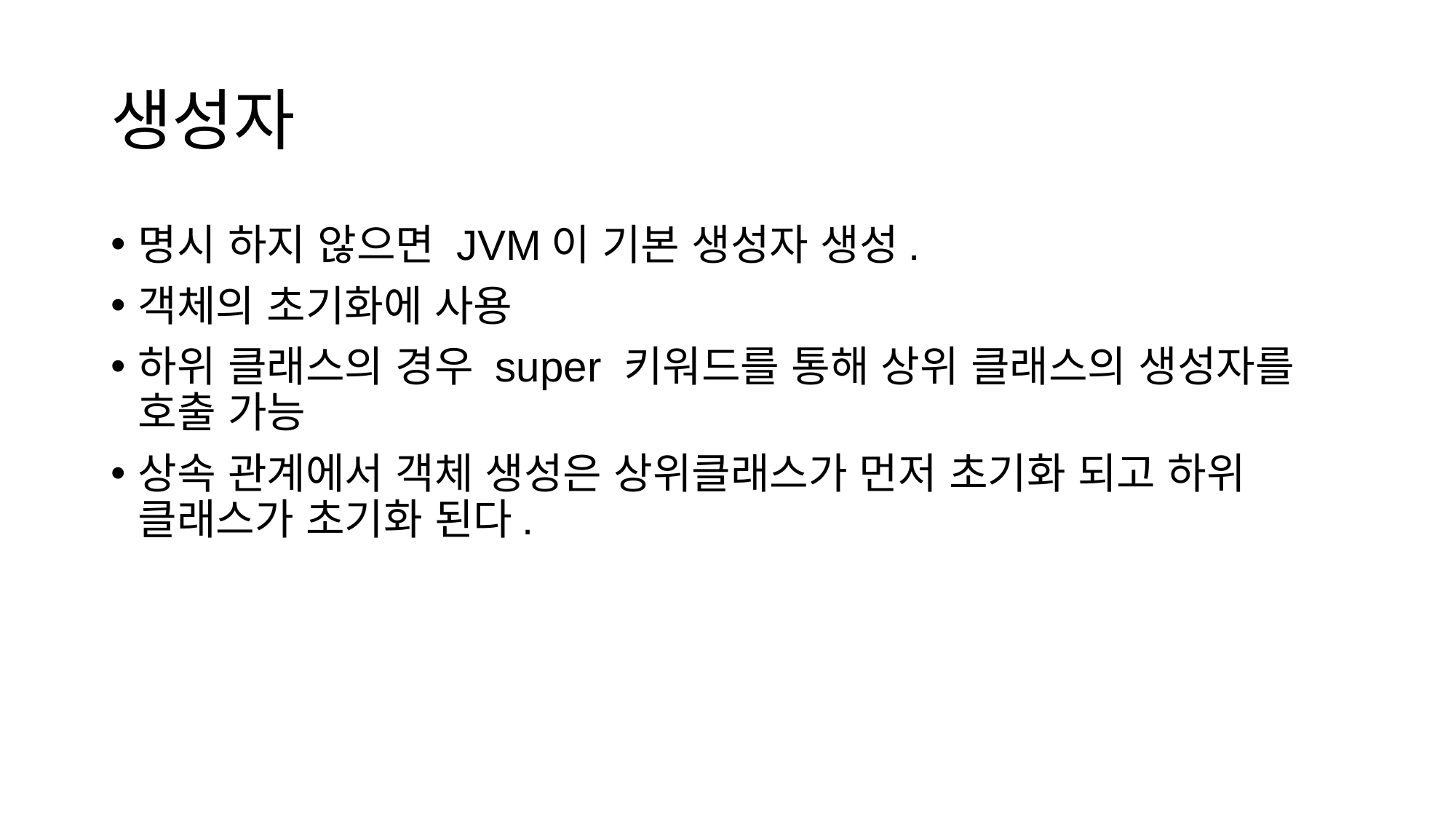

# 생성자
명시 하지 않으면 JVM이 기본 생성자 생성.
객체의 초기화에 사용
하위 클래스의 경우 super 키워드를 통해 상위 클래스의 생성자를 호출 가능
상속 관계에서 객체 생성은 상위클래스가 먼저 초기화 되고 하위 클래스가 초기화 된다.